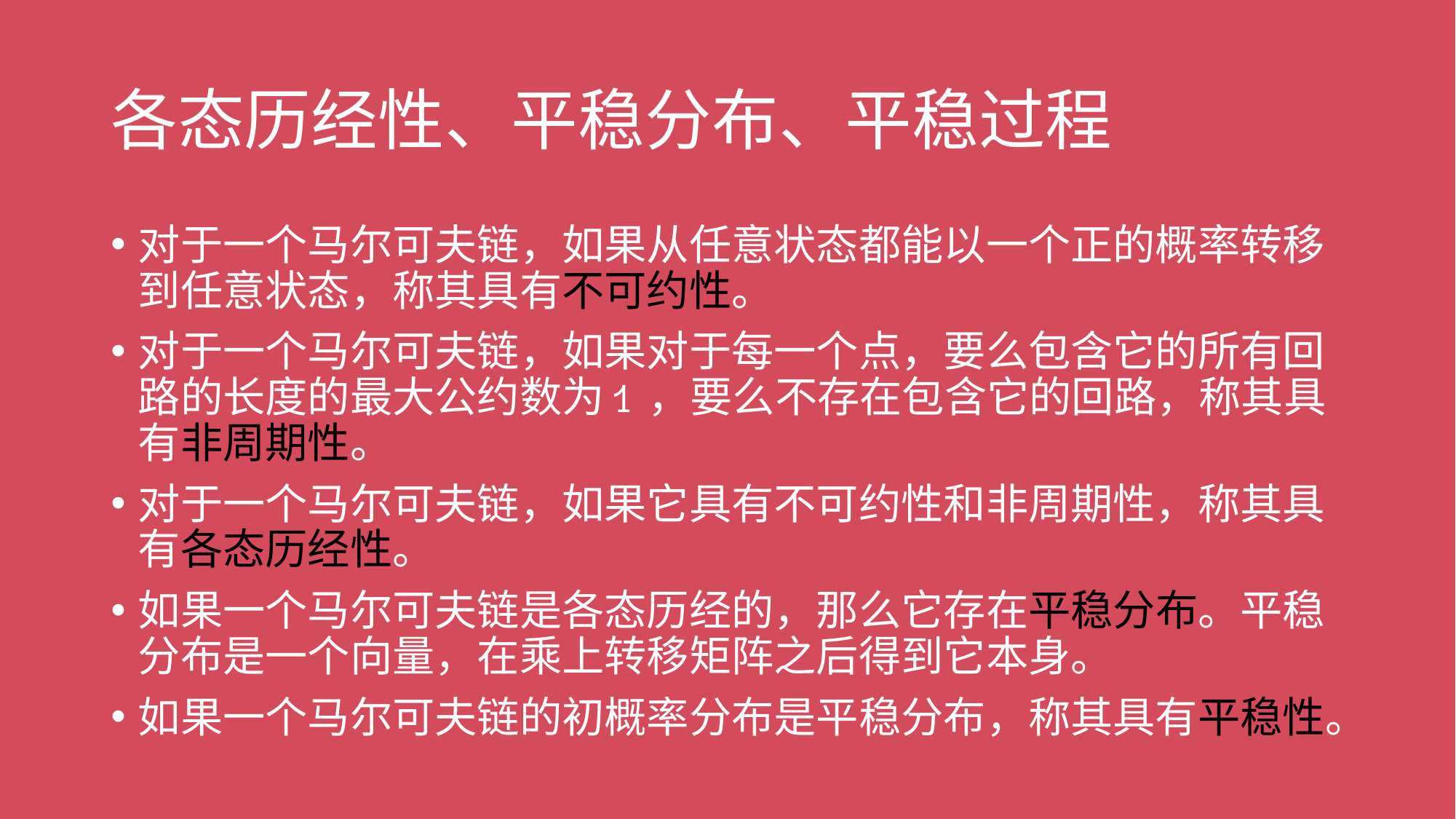

# 各态历经性、平稳分布、平稳过程
对于一个马尔可夫链，如果从任意状态都能以一个正的概率转移到任意状态，称其具有不可约性。
对于一个马尔可夫链，如果对于每一个点，要么包含它的所有回路的长度的最大公约数为1，要么不存在包含它的回路，称其具有非周期性。
对于一个马尔可夫链，如果它具有不可约性和非周期性，称其具有各态历经性。
如果一个马尔可夫链是各态历经的，那么它存在平稳分布。平稳分布是一个向量，在乘上转移矩阵之后得到它本身。
如果一个马尔可夫链的初概率分布是平稳分布，称其具有平稳性。